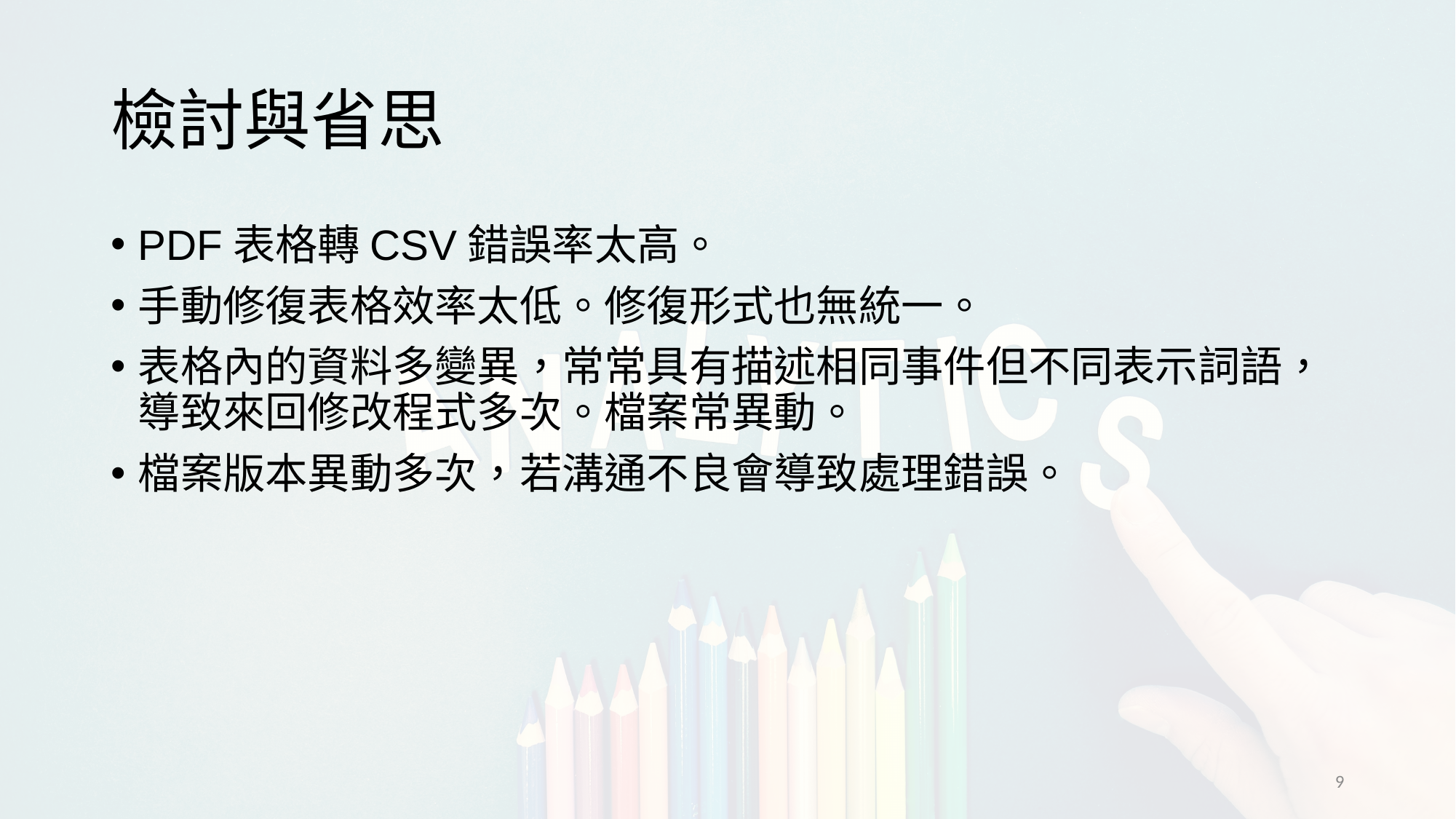

# 檢討與省思
PDF表格轉CSV錯誤率太高。
手動修復表格效率太低。修復形式也無統一。
表格內的資料多變異，常常具有描述相同事件但不同表示詞語，導致來回修改程式多次。檔案常異動。
檔案版本異動多次，若溝通不良會導致處理錯誤。

9